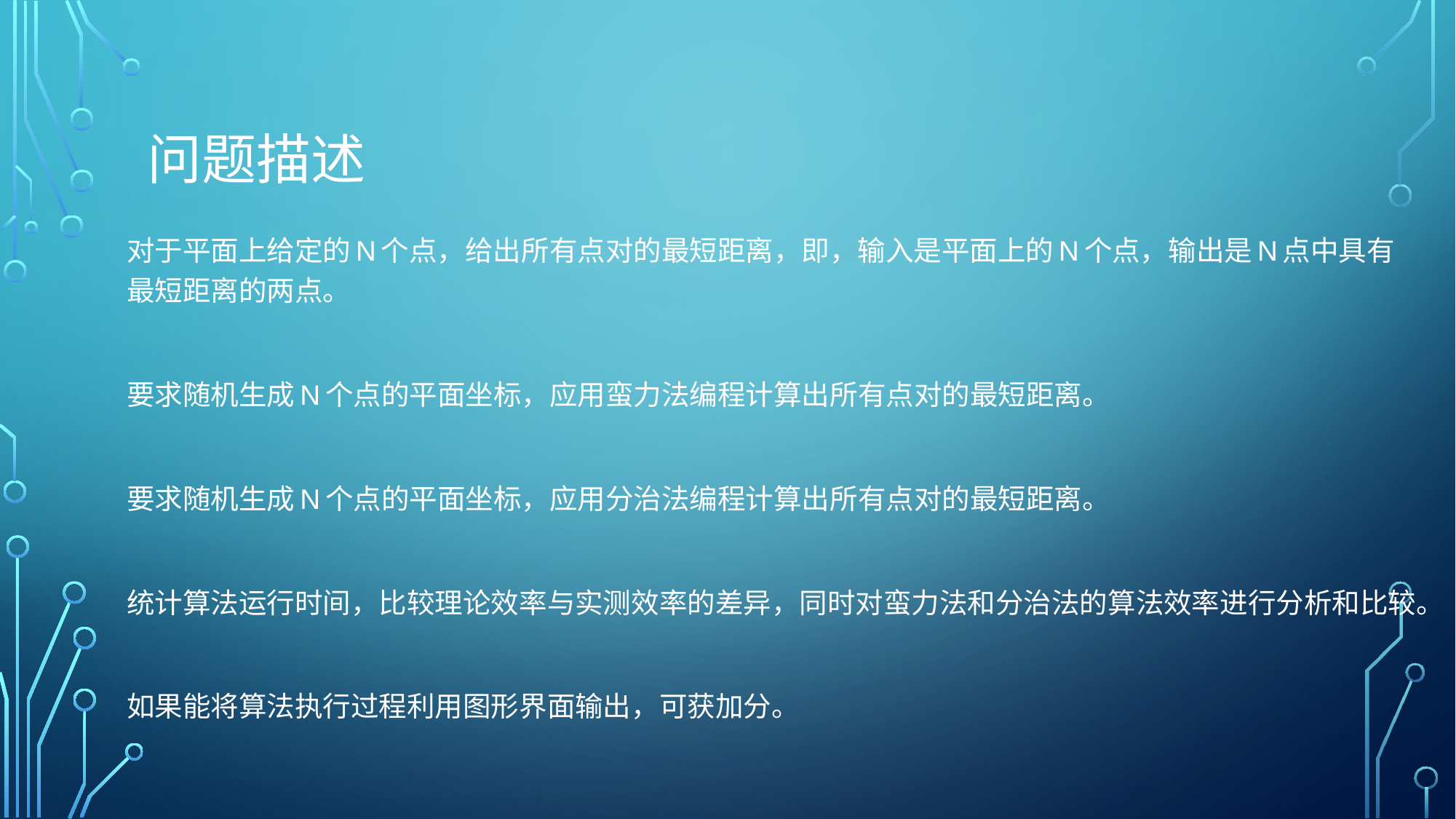

# 问题描述
对于平面上给定的N个点，给出所有点对的最短距离，即，输入是平面上的N个点，输出是N点中具有最短距离的两点。

要求随机生成N个点的平面坐标，应用蛮力法编程计算出所有点对的最短距离。

要求随机生成N个点的平面坐标，应用分治法编程计算出所有点对的最短距离。

统计算法运行时间，比较理论效率与实测效率的差异，同时对蛮力法和分治法的算法效率进行分析和比较。

如果能将算法执行过程利用图形界面输出，可获加分。